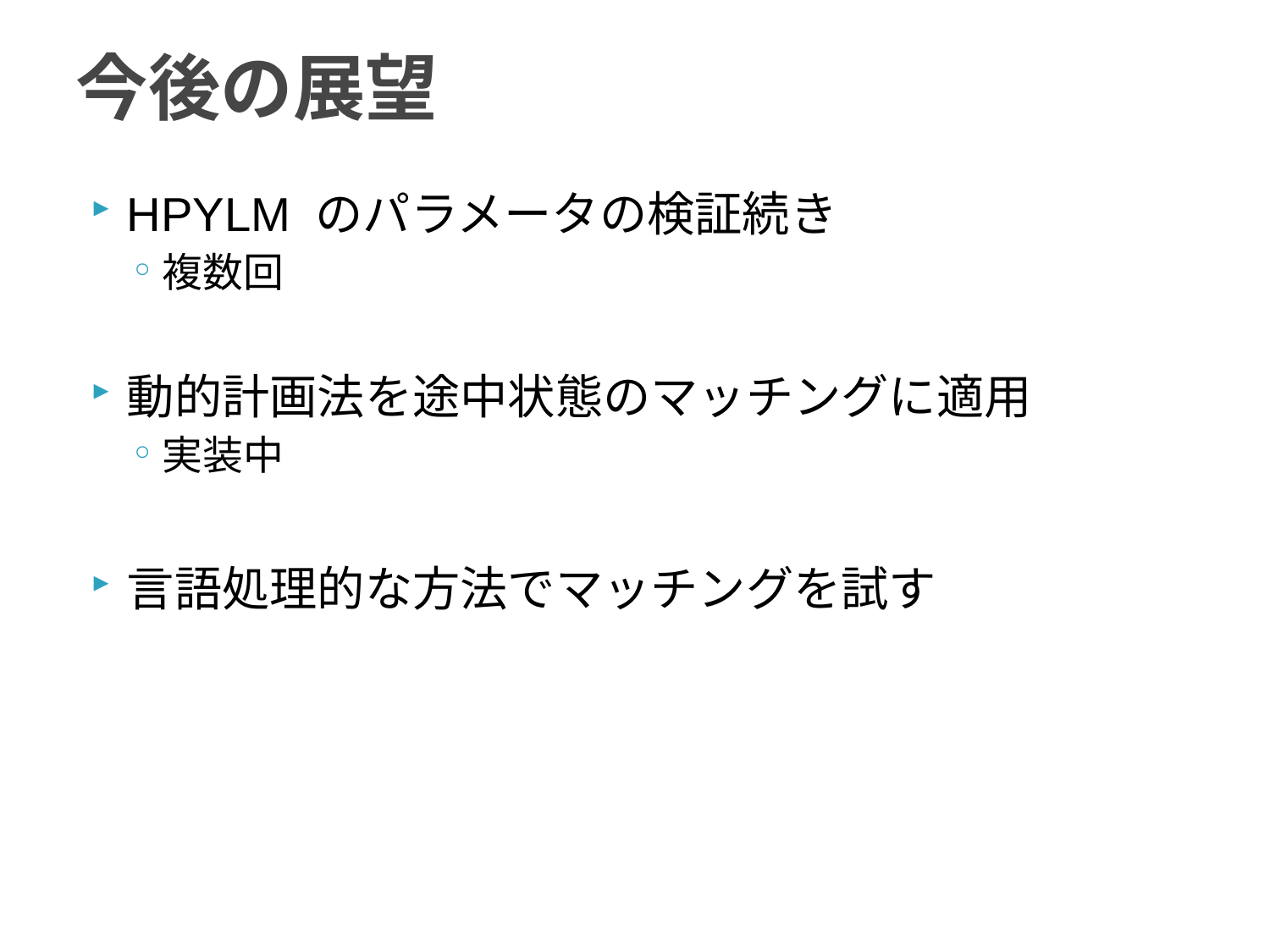

# 今後の展望
HPYLM のパラメータの検証続き
複数回

動的計画法を途中状態のマッチングに適用
実装中

言語処理的な方法でマッチングを試す